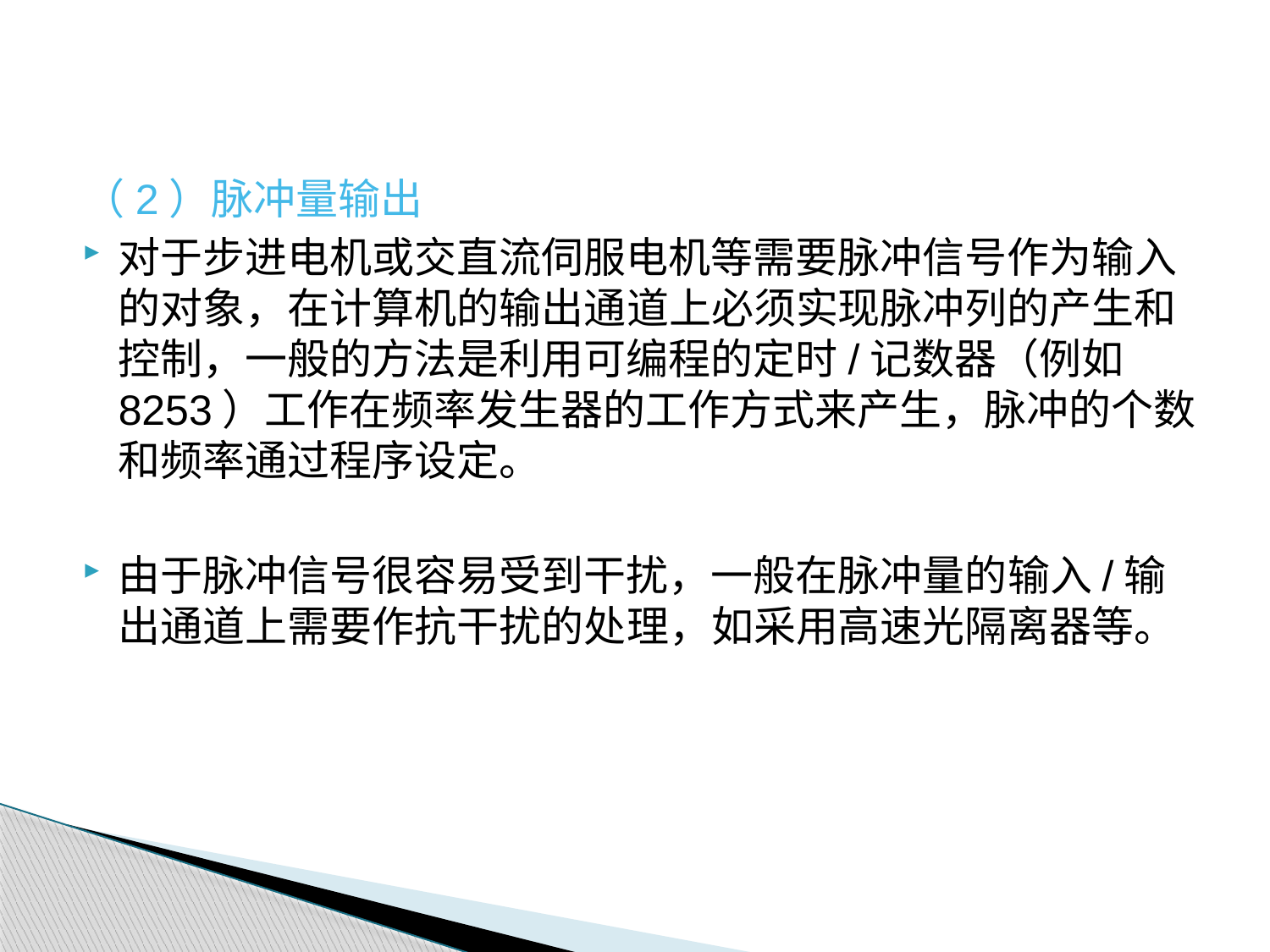

（2）脉冲量输出
对于步进电机或交直流伺服电机等需要脉冲信号作为输入的对象，在计算机的输出通道上必须实现脉冲列的产生和控制，一般的方法是利用可编程的定时/记数器（例如8253）工作在频率发生器的工作方式来产生，脉冲的个数和频率通过程序设定。

由于脉冲信号很容易受到干扰，一般在脉冲量的输入/输出通道上需要作抗干扰的处理，如采用高速光隔离器等。